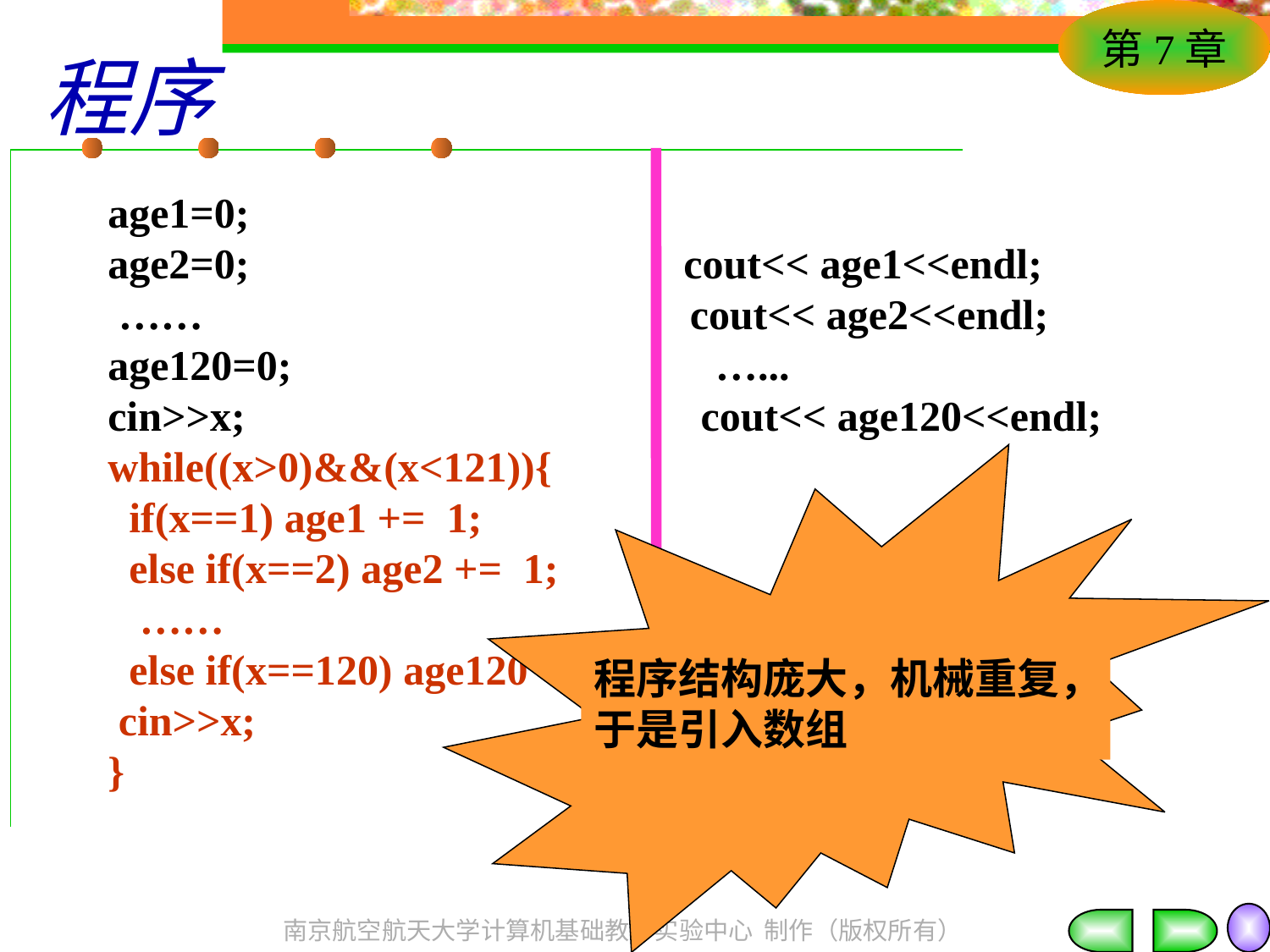

# 程序

age1=0;
age2=0;                                         cout<< age1<<endl;
 ……                                              cout<< age2<<endl;
age120=0;                                        …...
cin>>x;                                           cout<< age120<<endl;
while((x>0)&&(x<121)){
  if(x==1) age1 +=  1;
  else if(x==2) age2 +=  1;
   ……
  else if(x==120) age120 +=  1;
 cin>>x;
}

程序结构庞大，机械重复，于是引入数组